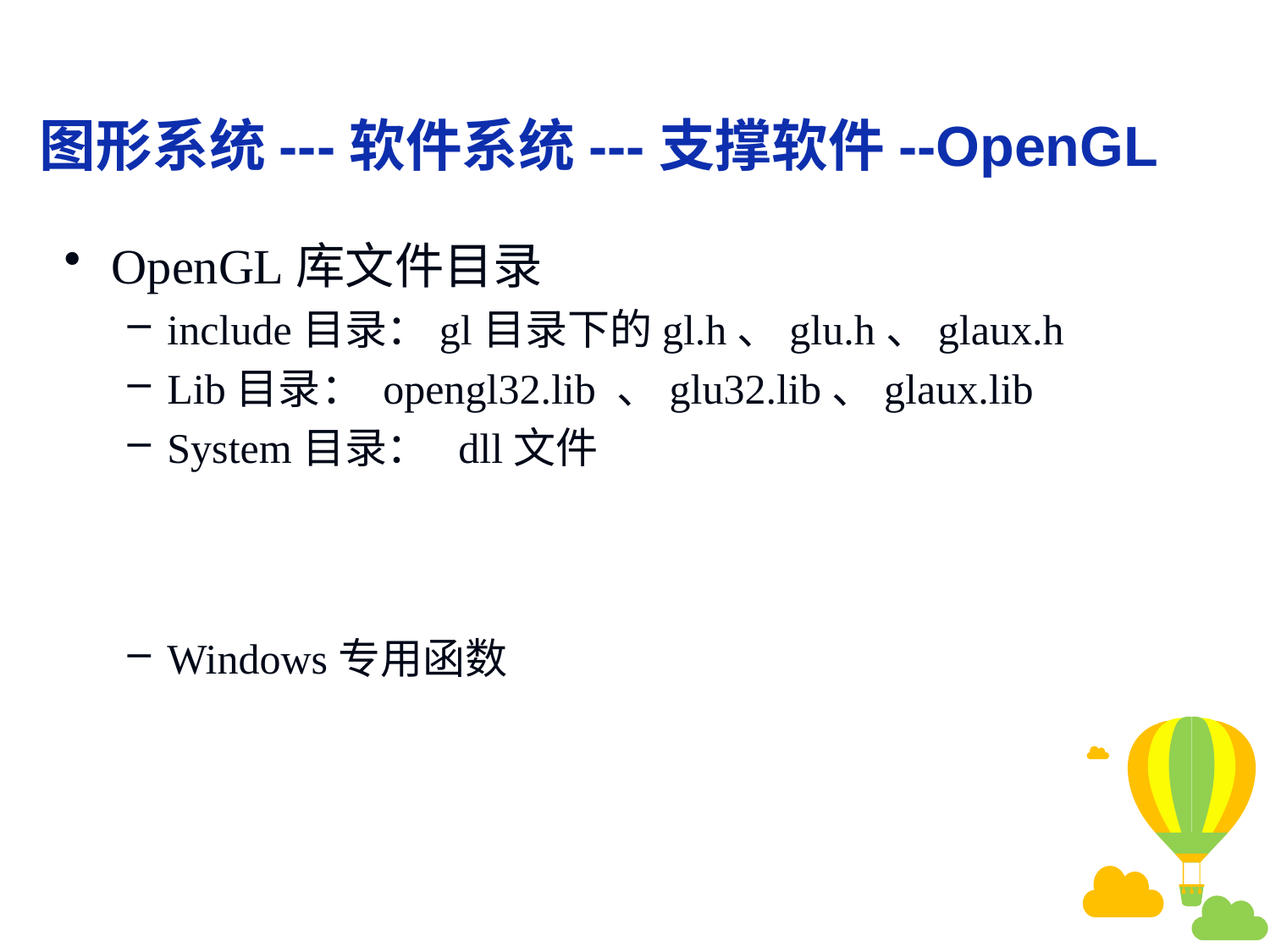

图形系统---软件系统---支撑软件--OpenGL
OpenGL库文件目录
include目录：gl目录下的gl.h、glu.h、glaux.h
Lib目录： opengl32.lib 、glu32.lib、glaux.lib
System目录：  dll文件

Windows专用函数